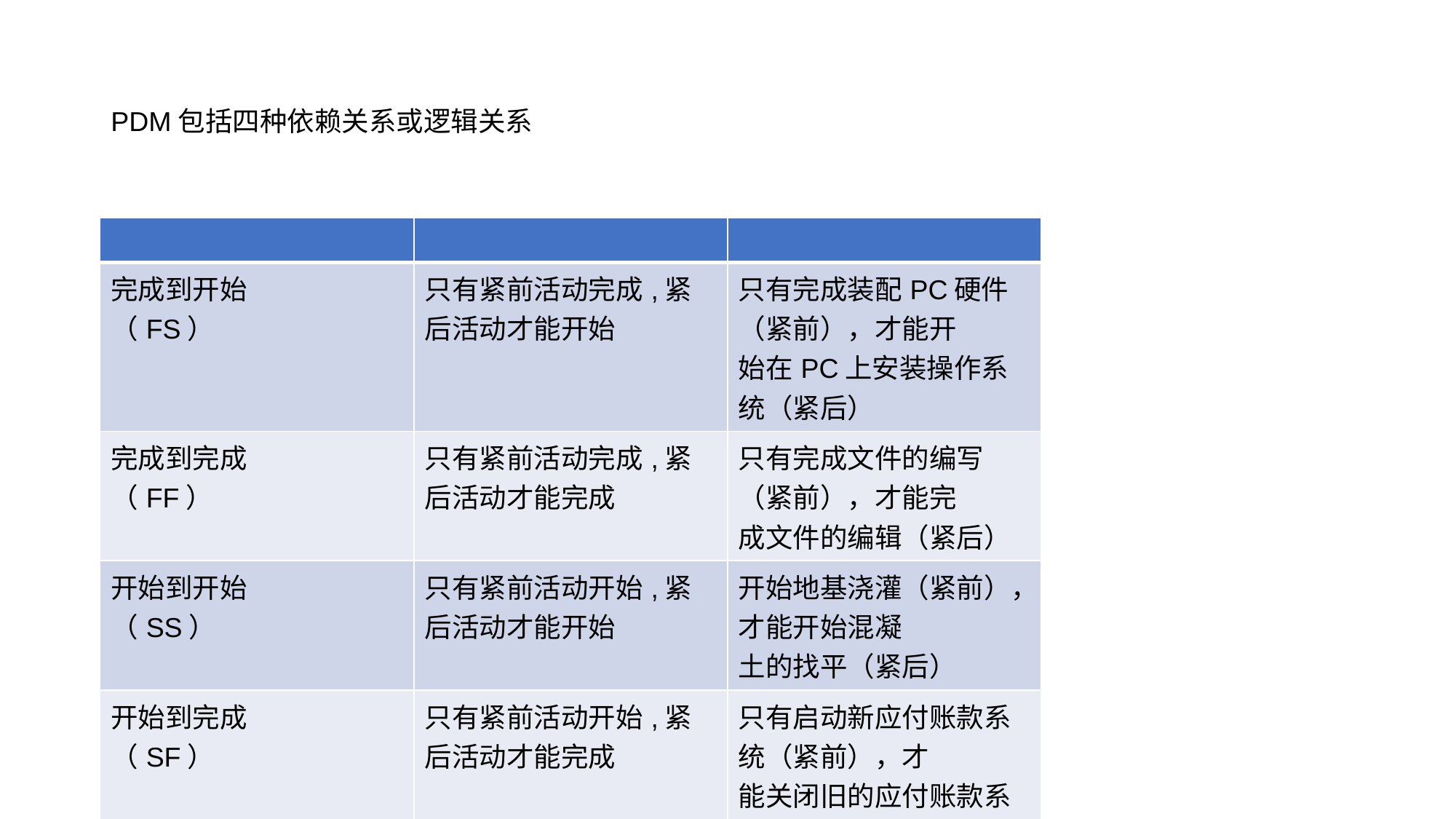

# PDM包括四种依赖关系或逻辑关系
|  |  |  |
| --- | --- | --- |
| 完成到开始 （FS） | 只有紧前活动完成,紧后活动才能开始 | 只有完成装配PC硬件（紧前），才能开 始在PC上安装操作系统（紧后） |
| 完成到完成 （FF） | 只有紧前活动完成,紧后活动才能完成 | 只有完成文件的编写（紧前），才能完 成文件的编辑（紧后） |
| 开始到开始 （SS） | 只有紧前活动开始,紧后活动才能开始 | 开始地基浇灌（紧前），才能开始混凝 土的找平（紧后） |
| 开始到完成 （SF） | 只有紧前活动开始,紧后活动才能完成 | 只有启动新应付账款系统（紧前），才 能关闭旧的应付账款系统（紧后） |